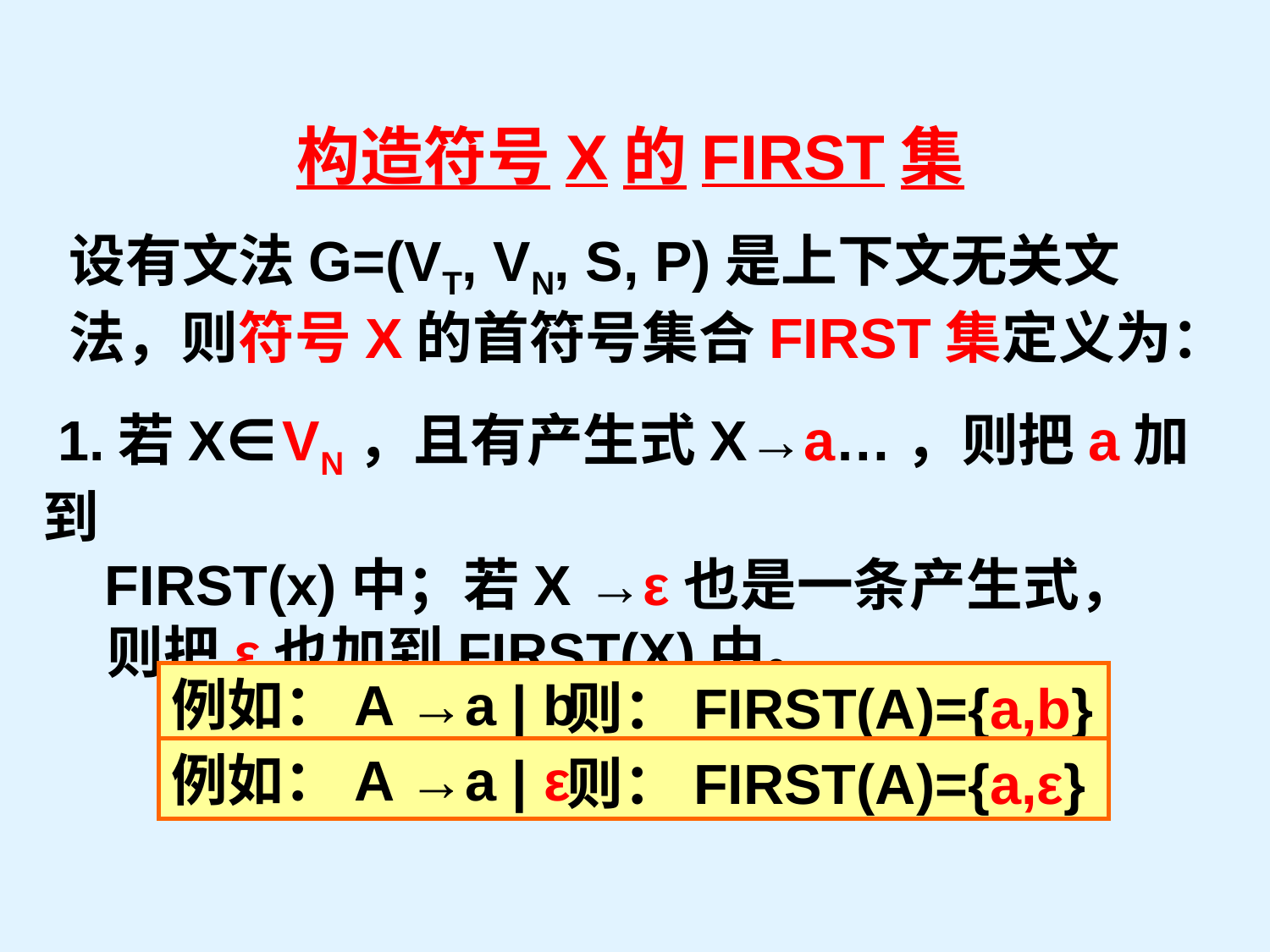

构造符号X的FIRST集
设有文法G=(VT, VN, S, P)是上下文无关文
法，则符号X的首符号集合FIRST集定义为：
 1.若X∈VN，且有产生式X→a…，则把a加到
    FIRST(x)中；若X →ε也是一条产生式，
    则把ε也加到FIRST(X)中。
例如：A →a | b
则：FIRST(A)={a,b}
例如：A →a | ε
则：FIRST(A)={a,ε}